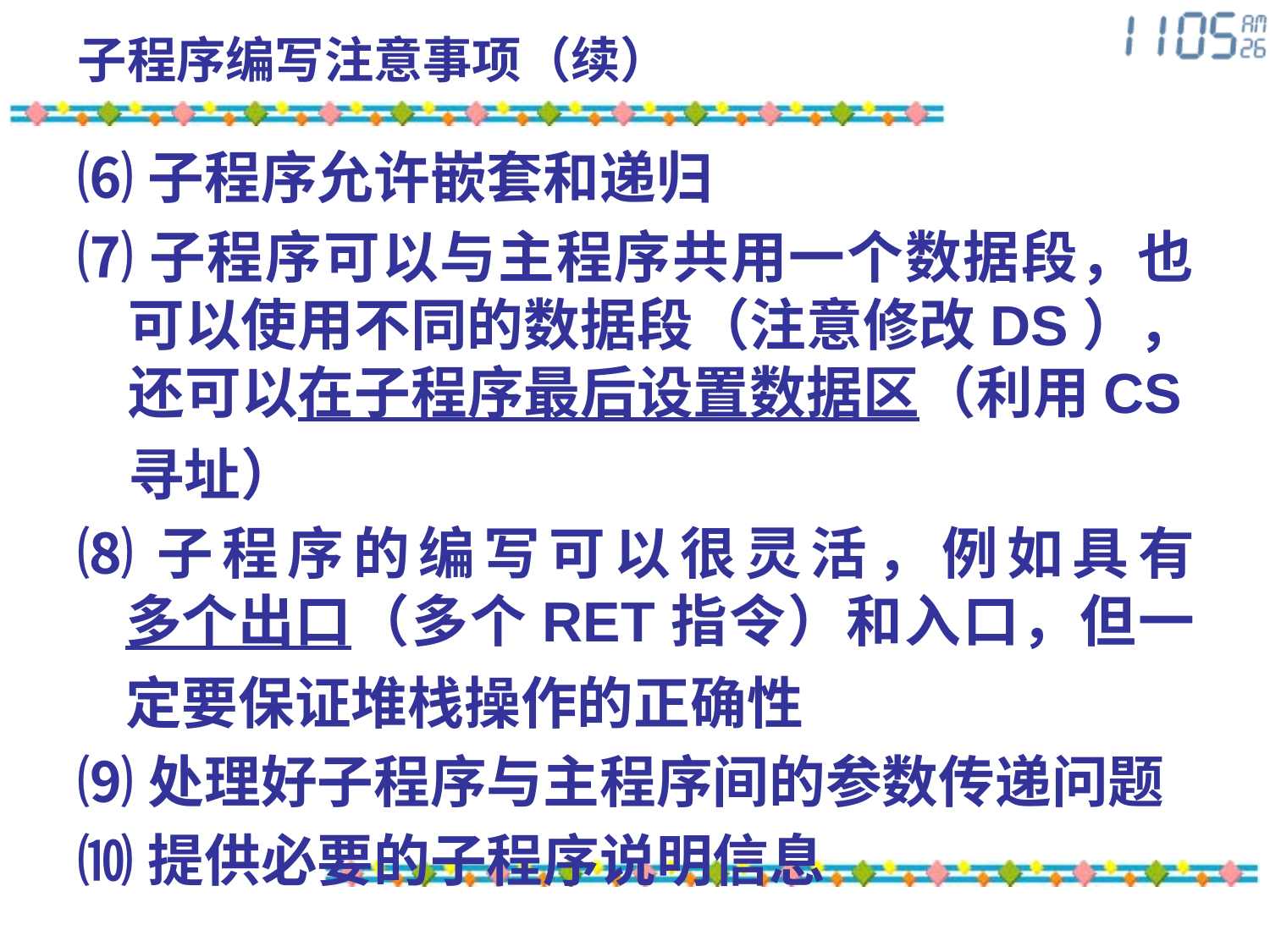

# 子程序编写注意事项（续）
⑹子程序允许嵌套和递归
⑺子程序可以与主程序共用一个数据段，也可以使用不同的数据段（注意修改DS），还可以在子程序最后设置数据区（利用CS寻址）
⑻子程序的编写可以很灵活，例如具有多个出口（多个RET指令）和入口，但一定要保证堆栈操作的正确性
⑼处理好子程序与主程序间的参数传递问题
⑽提供必要的子程序说明信息